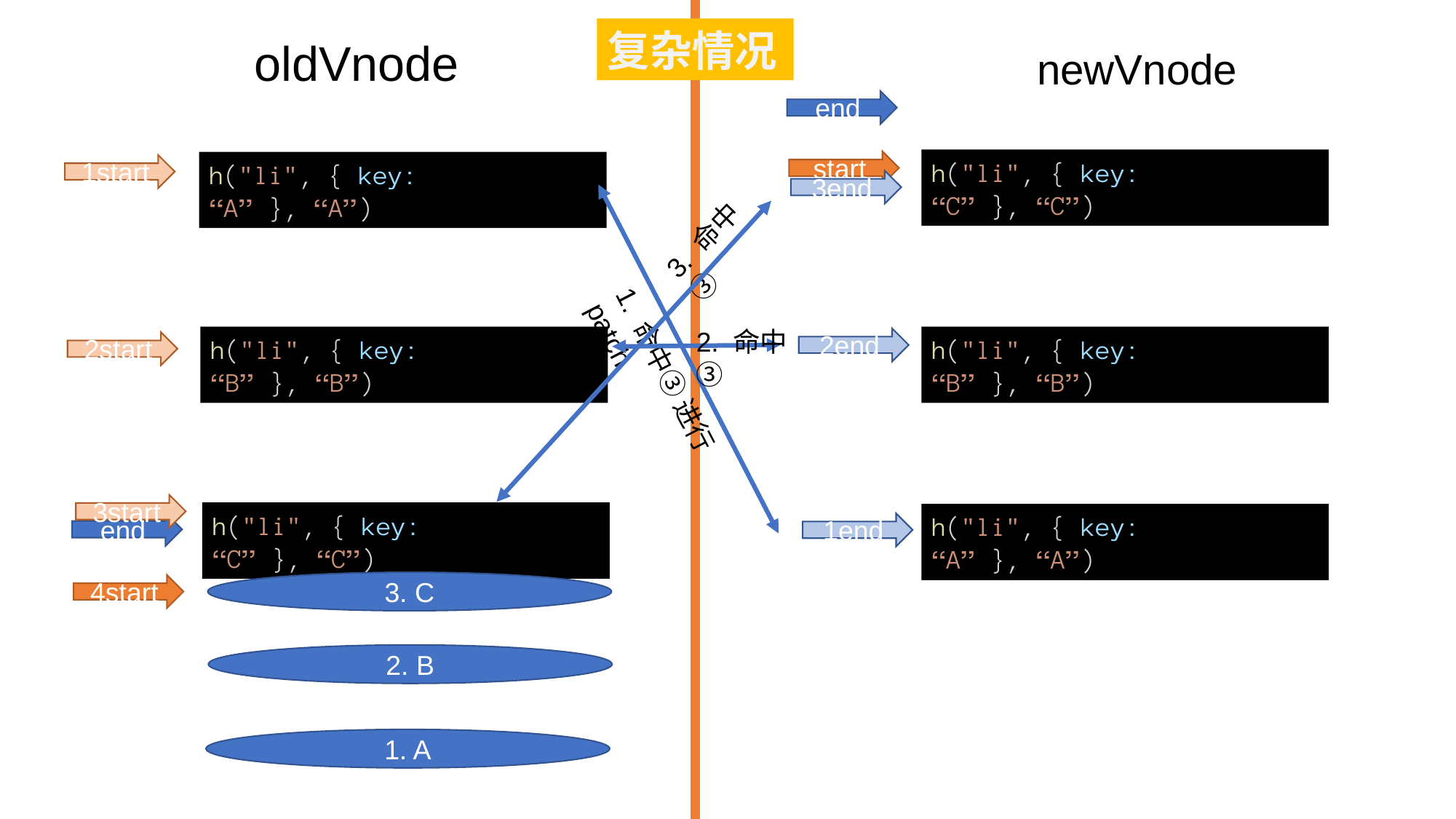

复杂情况
oldVnode
newVnode
end
h("li", { key: “C” }, “C”)
start
h("li", { key: “A” }, “A”)
1start
3end
3. 命中③
2. 命中③
h("li", { key: “B” }, “B”)
h("li", { key: “B” }, “B”)
2end
2start
1. 命中③ 进行patch
3start
h("li", { key: “C” }, “C”)
h("li", { key: “A” }, “A”)
end
1end
3. C
4start
2. B
1. A